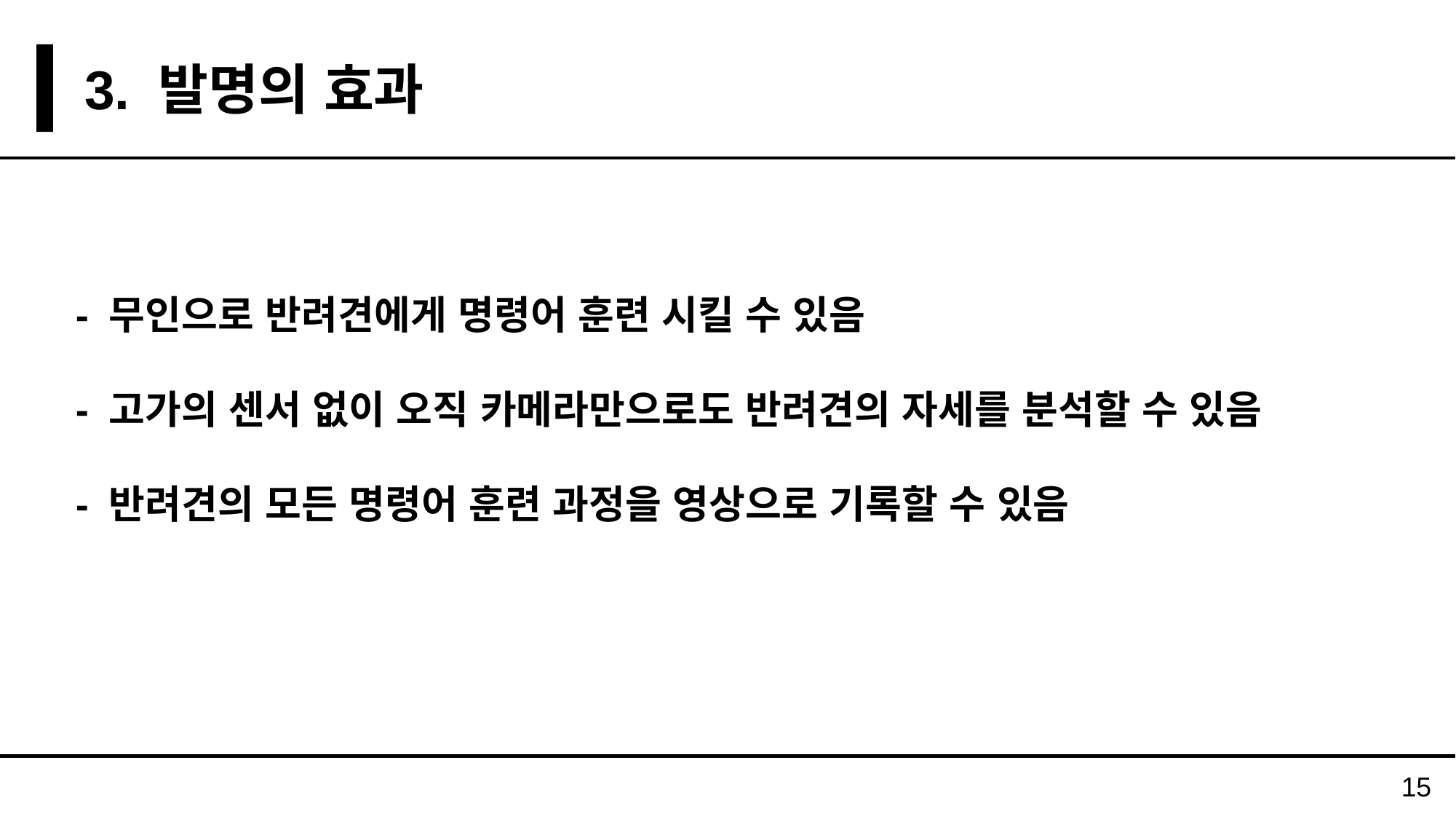

3. 발명의 효과
- 무인으로 반려견에게 명령어 훈련 시킬 수 있음

- 고가의 센서 없이 오직 카메라만으로도 반려견의 자세를 분석할 수 있음

- 반려견의 모든 명령어 훈련 과정을 영상으로 기록할 수 있음
15